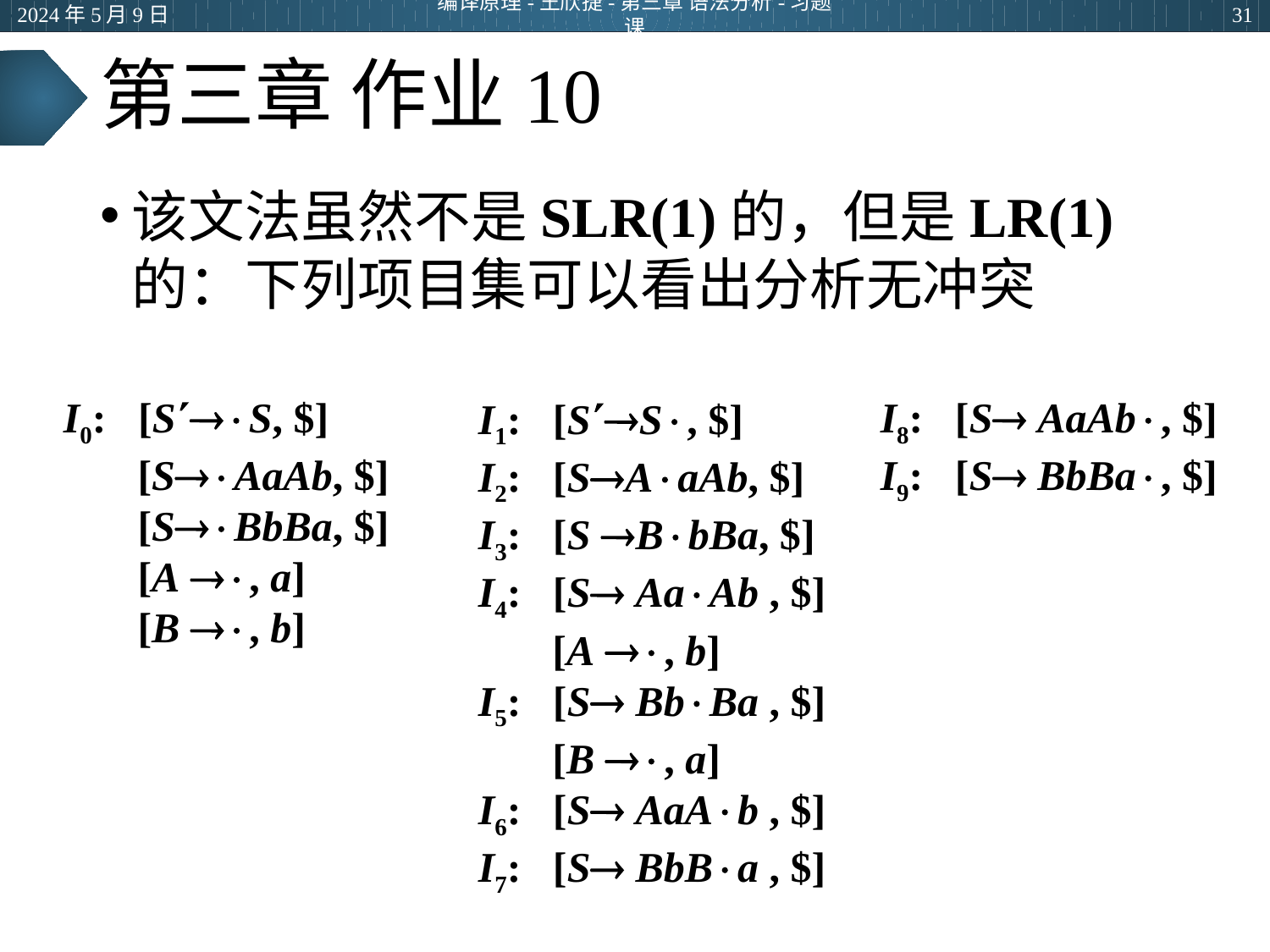

2024年5月9日
编译原理-王欣捷-第三章 语法分析-习题课
31
# 第三章 作业10
该文法虽然不是SLR(1)的，但是LR(1)的：下列项目集可以看出分析无冲突
I0:   [S′→⋅S, $]
       [S→⋅AaAb, $]
       [S→⋅BbBa, $]
       [A →⋅, a]
       [B →⋅, b]
I8:   [S→ AaAb⋅, $]
I9:   [S→ BbBa⋅, $]
I1:   [S′→S⋅, $]
I2:   [S→A⋅aAb, $]
I3:   [S →B⋅bBa, $]
I4:   [S→ Aa⋅Ab , $]
       [A →⋅, b]
I5:   [S→ Bb⋅Ba , $]
       [B →⋅, a]
I6:   [S→ AaA⋅b , $]
I7:   [S→ BbB⋅a , $]